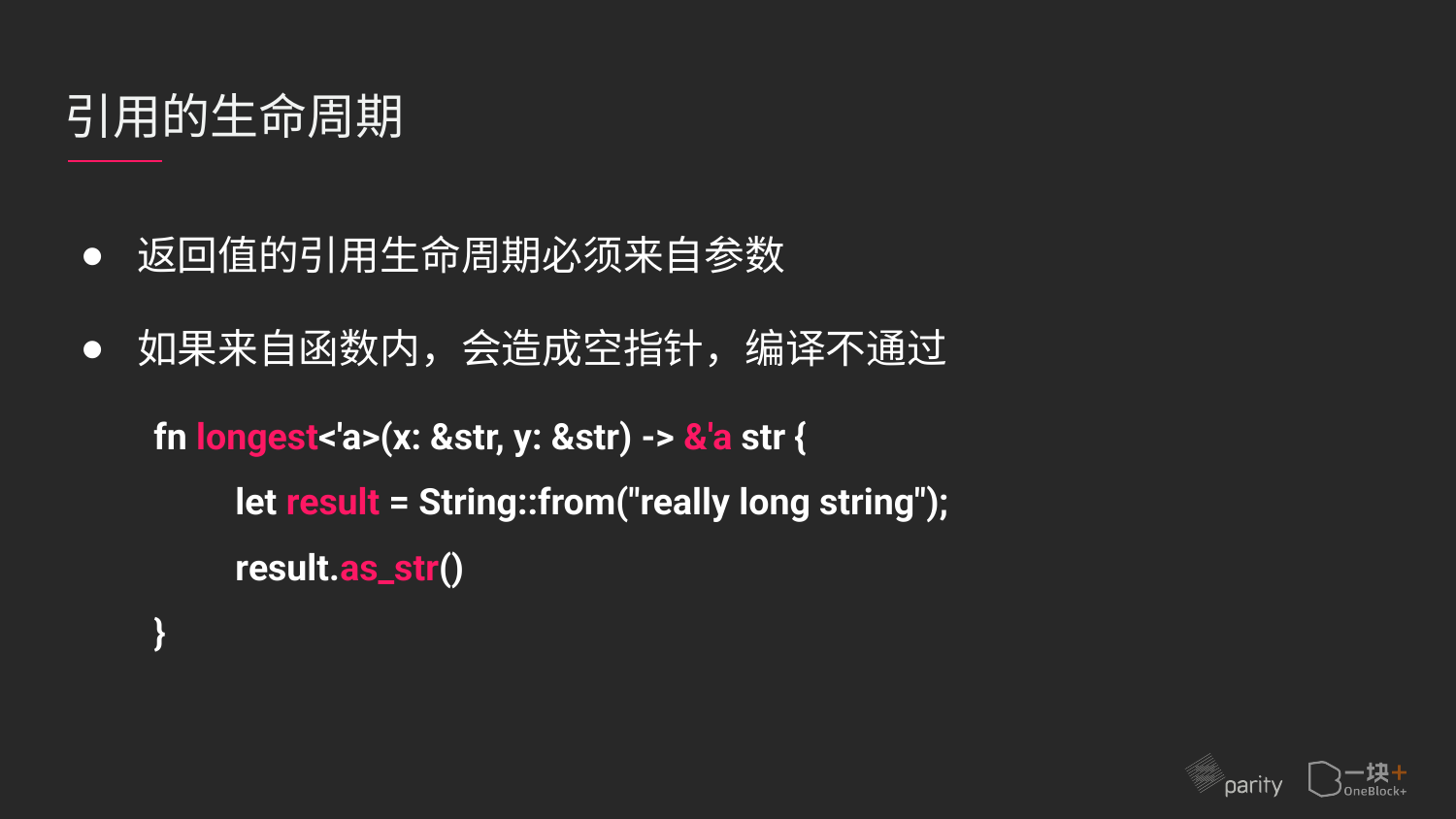

# 引用的生命周期
返回值的引用生命周期必须来自参数
如果来自函数内，会造成空指针，编译不通过

fn longest<'a>(x: &str, y: &str) -> &'a str {
 let result = String::from("really long string");
 result.as_str()
}